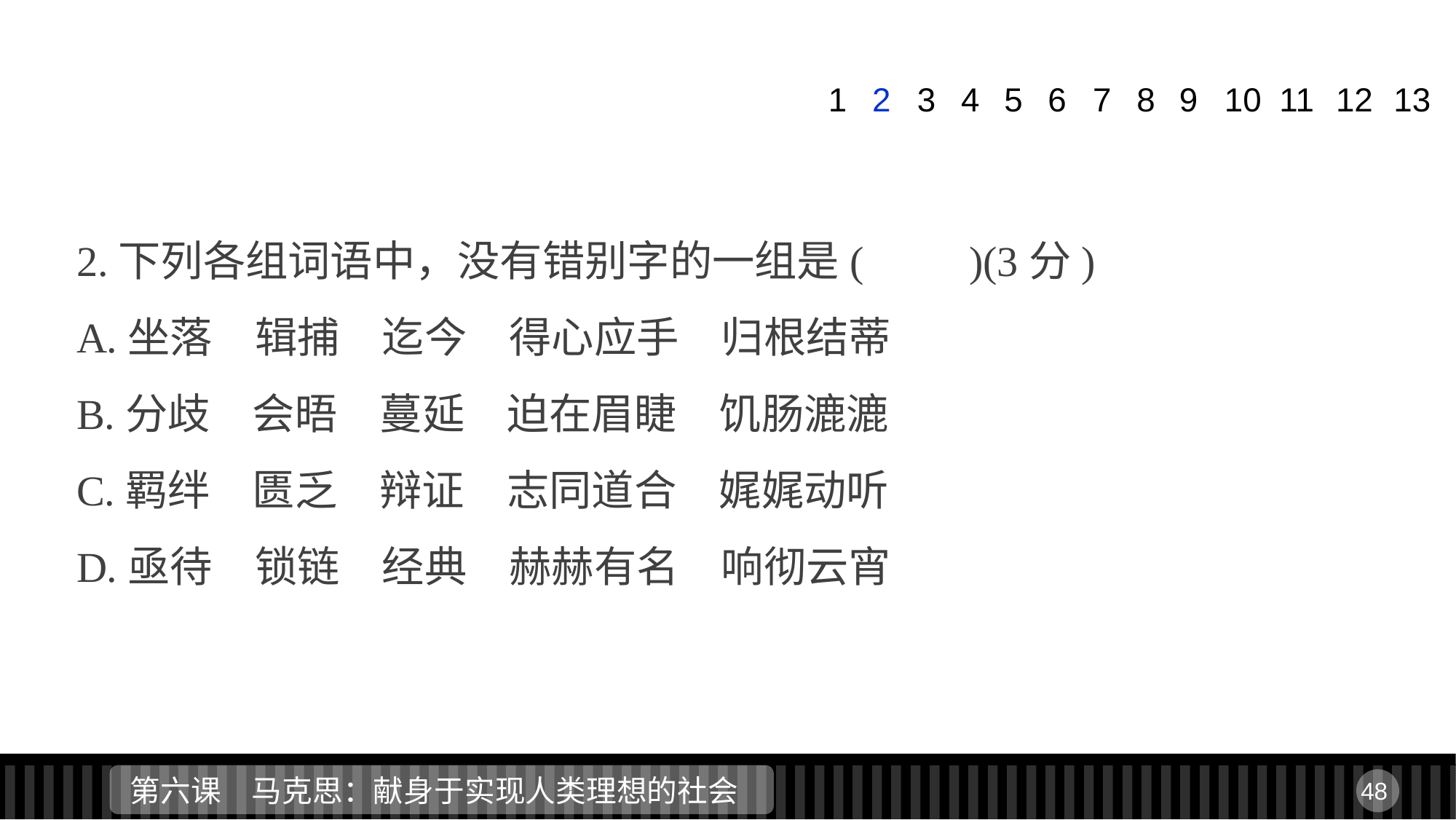

1
2
3
4
5
6
7
8
9
11
12
13
10
2.下列各组词语中，没有错别字的一组是(　　)(3分)
A.坐落　辑捕　迄今　得心应手　归根结蒂
B.分歧　会晤　蔓延　迫在眉睫　饥肠漉漉
C.羁绊　匮乏　辩证　志同道合　娓娓动听
D.亟待　锁链　经典　赫赫有名　响彻云宵